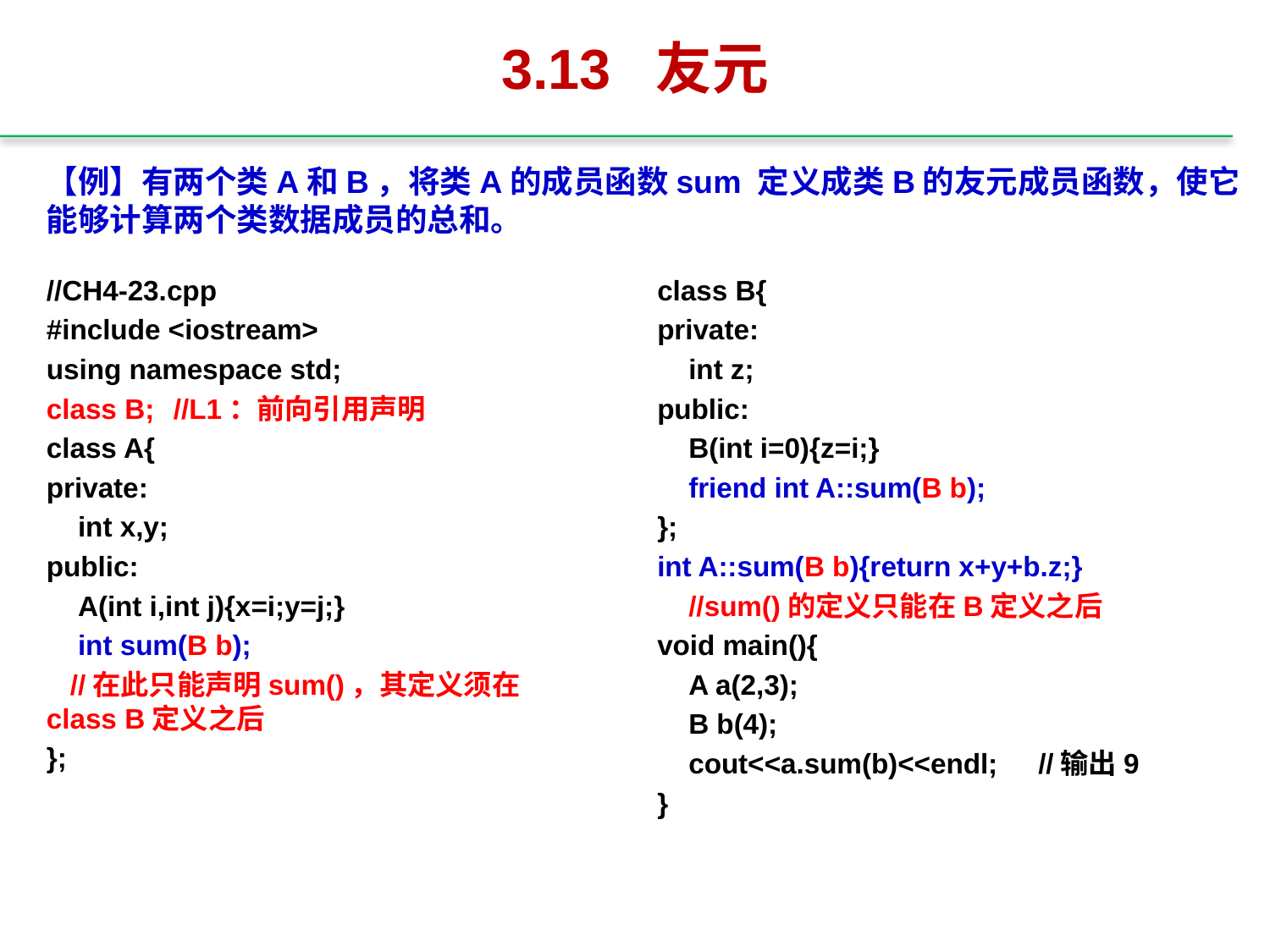

# 3.13  友元
【例】有两个类A和B，将类A的成员函数sum 定义成类B的友元成员函数，使它能够计算两个类数据成员的总和。
//CH4-23.cpp
#include <iostream>
using namespace std;
class B;	//L1：前向引用声明
class A{
private:
    int x,y;
public:
    A(int i,int j){x=i;y=j;}
    int sum(B b);
   //在此只能声明sum()，其定义须在class B定义之后
};
class B{
private:
    int z;
public:
    B(int i=0){z=i;}
    friend int A::sum(B b);
};
int A::sum(B b){return x+y+b.z;}
    //sum()的定义只能在B定义之后
void main(){
    A a(2,3);
    B b(4);
    cout<<a.sum(b)<<endl;	//输出9
}